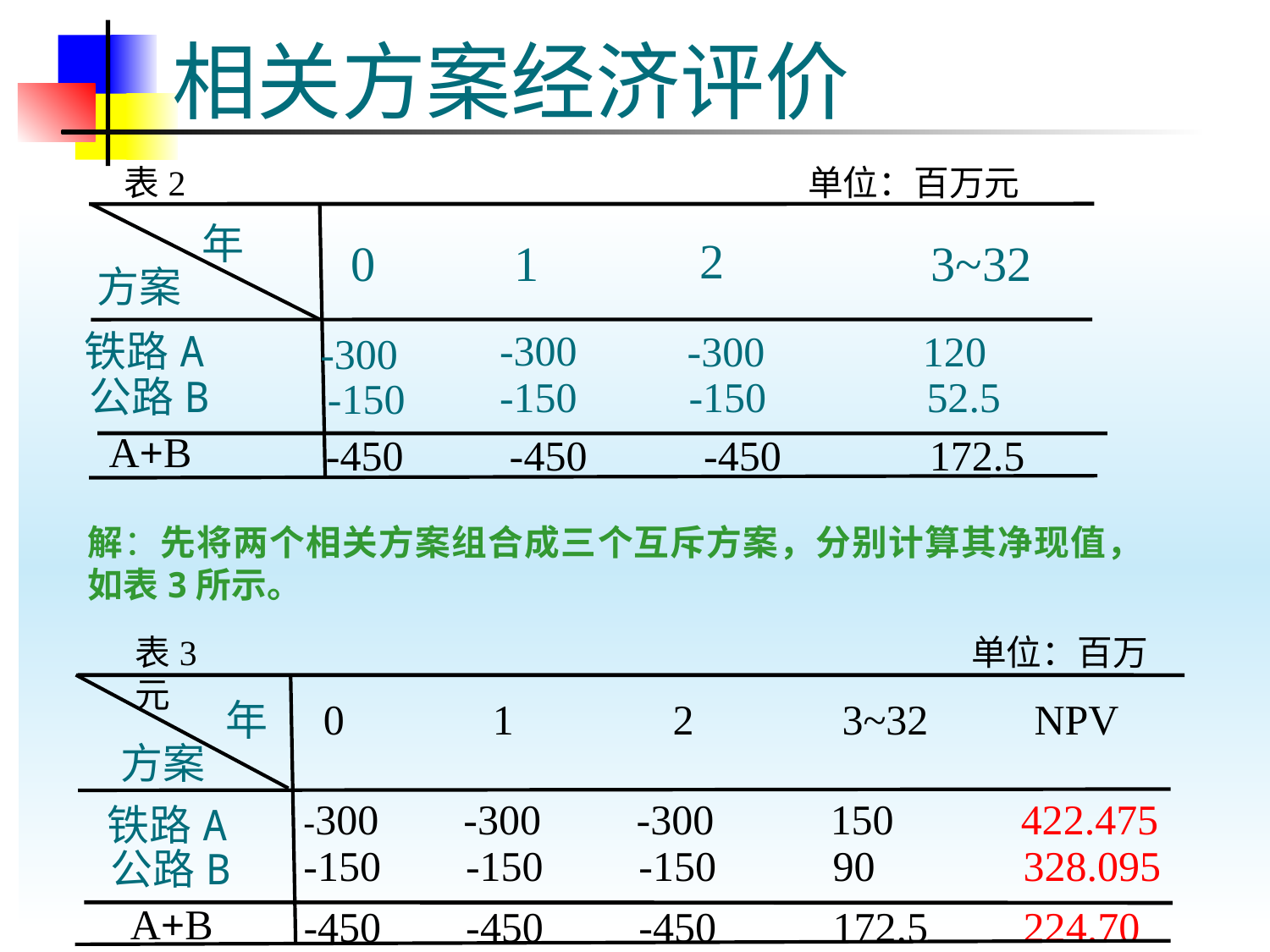

# 相关方案经济评价
表2                                                                     单位：百万元
            年
 方案
       2
        0
       1
3~32
铁路A
-300
120
-300
A+B
-450          -450           -450              172.5

-150
-150
52.5
公路B
-150

-300

解：先将两个相关方案组合成三个互斥方案，分别计算其净现值，如表3所示。
表3                                                                                      单位：百万元

0              1               2              3~32          NPV
-300        -300         -300           150            422.475
-150        -150         -150           90              328.095
-450        -450         -450           172.5         224.70

            年
 方案
铁路A
A+B
公路B
54